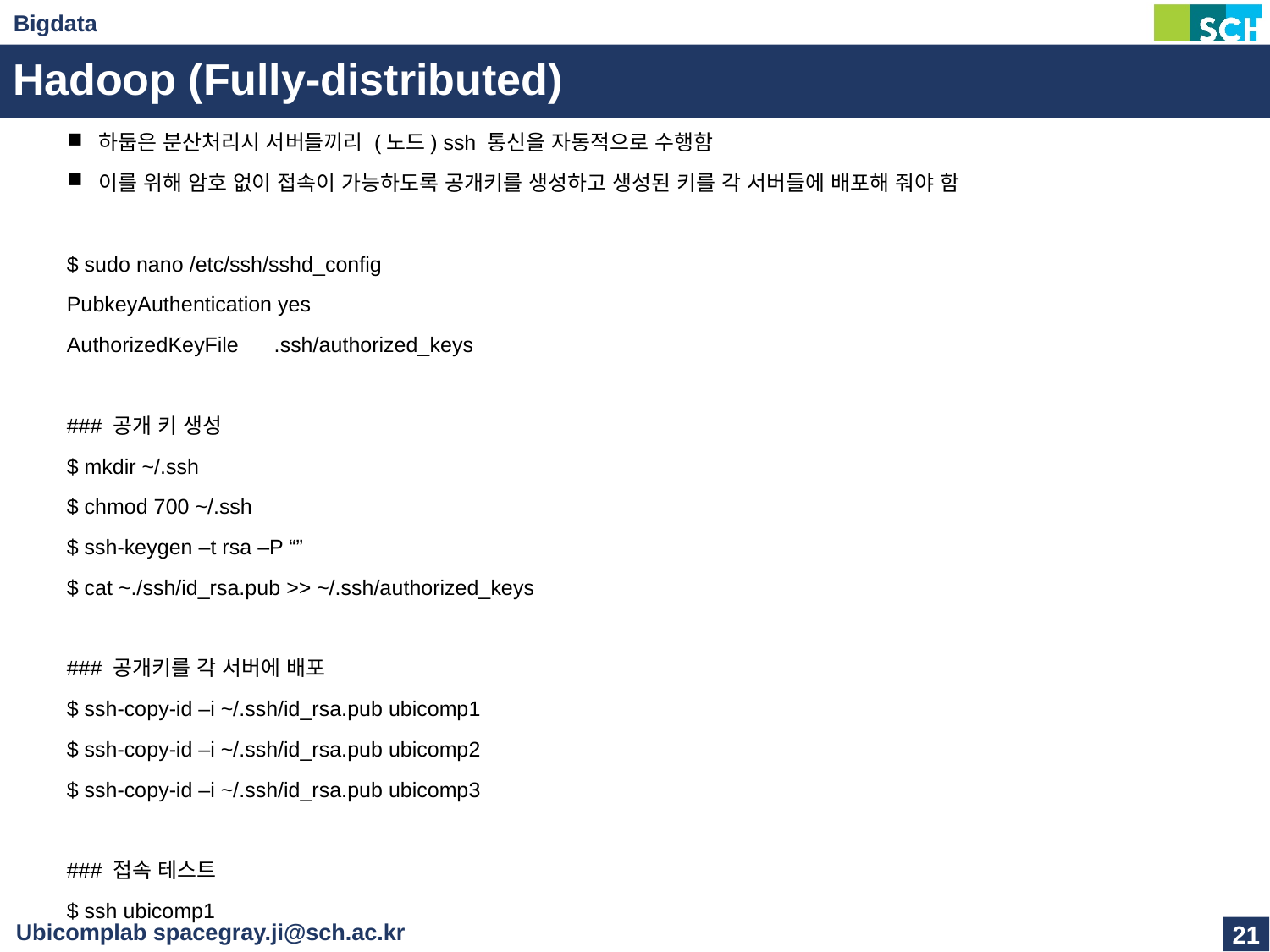

# Hadoop (Fully-distributed)
하둡은 분산처리시 서버들끼리 (노드) ssh 통신을 자동적으로 수행함
이를 위해 암호 없이 접속이 가능하도록 공개키를 생성하고 생성된 키를 각 서버들에 배포해 줘야 함

$ sudo nano /etc/ssh/sshd_config
PubkeyAuthentication yes
AuthorizedKeyFile      .ssh/authorized_keys

### 공개 키 생성
$ mkdir ~/.ssh
$ chmod 700 ~/.ssh
$ ssh-keygen –t rsa –P “”
$ cat ~./ssh/id_rsa.pub >> ~/.ssh/authorized_keys

### 공개키를 각 서버에 배포
$ ssh-copy-id –i ~/.ssh/id_rsa.pub ubicomp1
$ ssh-copy-id –i ~/.ssh/id_rsa.pub ubicomp2
$ ssh-copy-id –i ~/.ssh/id_rsa.pub ubicomp3

### 접속 테스트
$ ssh ubicomp1
21